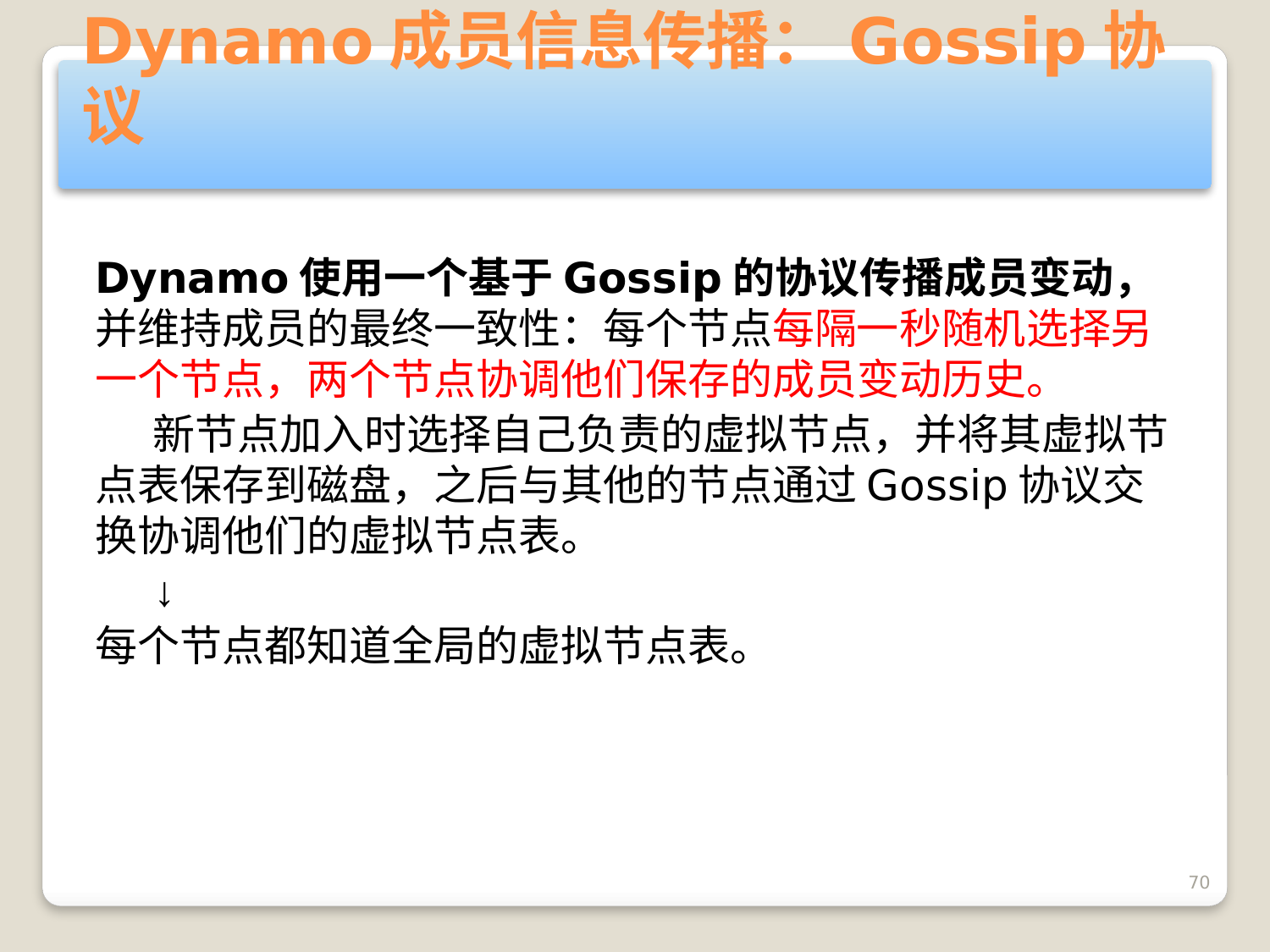

# Dynamo成员信息传播：Gossip协议
Dynamo使用一个基于Gossip的协议传播成员变动，并维持成员的最终一致性：每个节点每隔一秒随机选择另一个节点，两个节点协调他们保存的成员变动历史。
     新节点加入时选择自己负责的虚拟节点，并将其虚拟节点表保存到磁盘，之后与其他的节点通过Gossip协议交换协调他们的虚拟节点表。
     ↓
每个节点都知道全局的虚拟节点表。
70